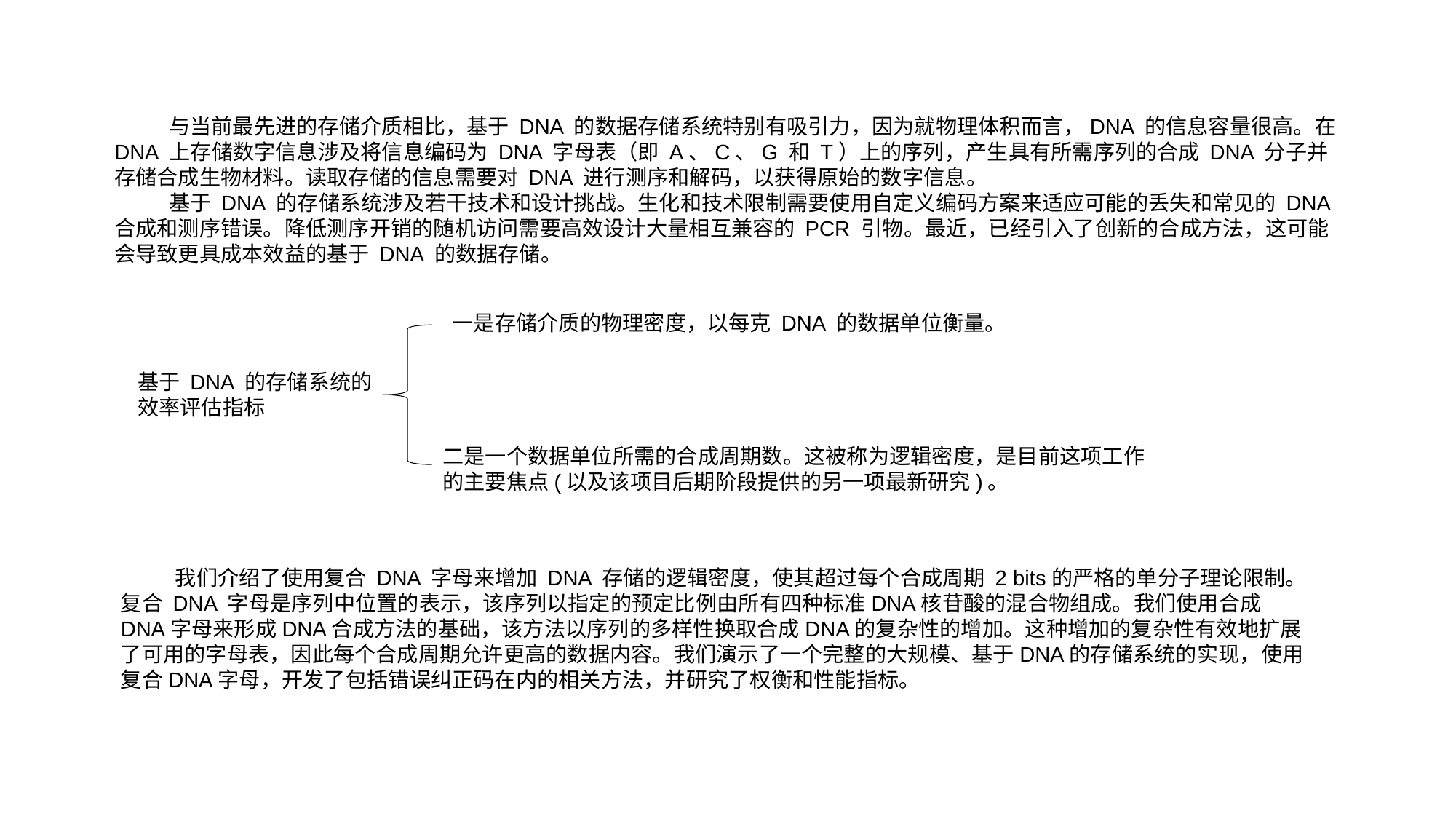

与当前最先进的存储介质相比，基于 DNA 的数据存储系统特别有吸引力，因为就物理体积而言，DNA 的信息容量很高。在 DNA 上存储数字信息涉及将信息编码为 DNA 字母表（即 A、C、G 和 T）上的序列，产生具有所需序列的合成 DNA 分子并存储合成生物材料。读取存储的信息需要对 DNA 进行测序和解码，以获得原始的数字信息。
基于 DNA 的存储系统涉及若干技术和设计挑战。生化和技术限制需要使用自定义编码方案来适应可能的丢失和常见的 DNA 合成和测序错误。降低测序开销的随机访问需要高效设计大量相互兼容的 PCR 引物。最近，已经引入了创新的合成方法，这可能会导致更具成本效益的基于 DNA 的数据存储。
一是存储介质的物理密度，以每克 DNA 的数据单位衡量。

基于 DNA 的存储系统的效率评估指标
二是一个数据单位所需的合成周期数。这被称为逻辑密度，是目前这项工作的主要焦点(以及该项目后期阶段提供的另一项最新研究)。
我们介绍了使用复合 DNA 字母来增加 DNA 存储的逻辑密度，使其超过每个合成周期 2 bits的严格的单分子理论限制。复合 DNA 字母是序列中位置的表示，该序列以指定的预定比例由所有四种标准DNA核苷酸的混合物组成。我们使用合成DNA字母来形成DNA合成方法的基础，该方法以序列的多样性换取合成DNA的复杂性的增加。这种增加的复杂性有效地扩展了可用的字母表，因此每个合成周期允许更高的数据内容。我们演示了一个完整的大规模、基于DNA的存储系统的实现，使用复合DNA字母，开发了包括错误纠正码在内的相关方法，并研究了权衡和性能指标。